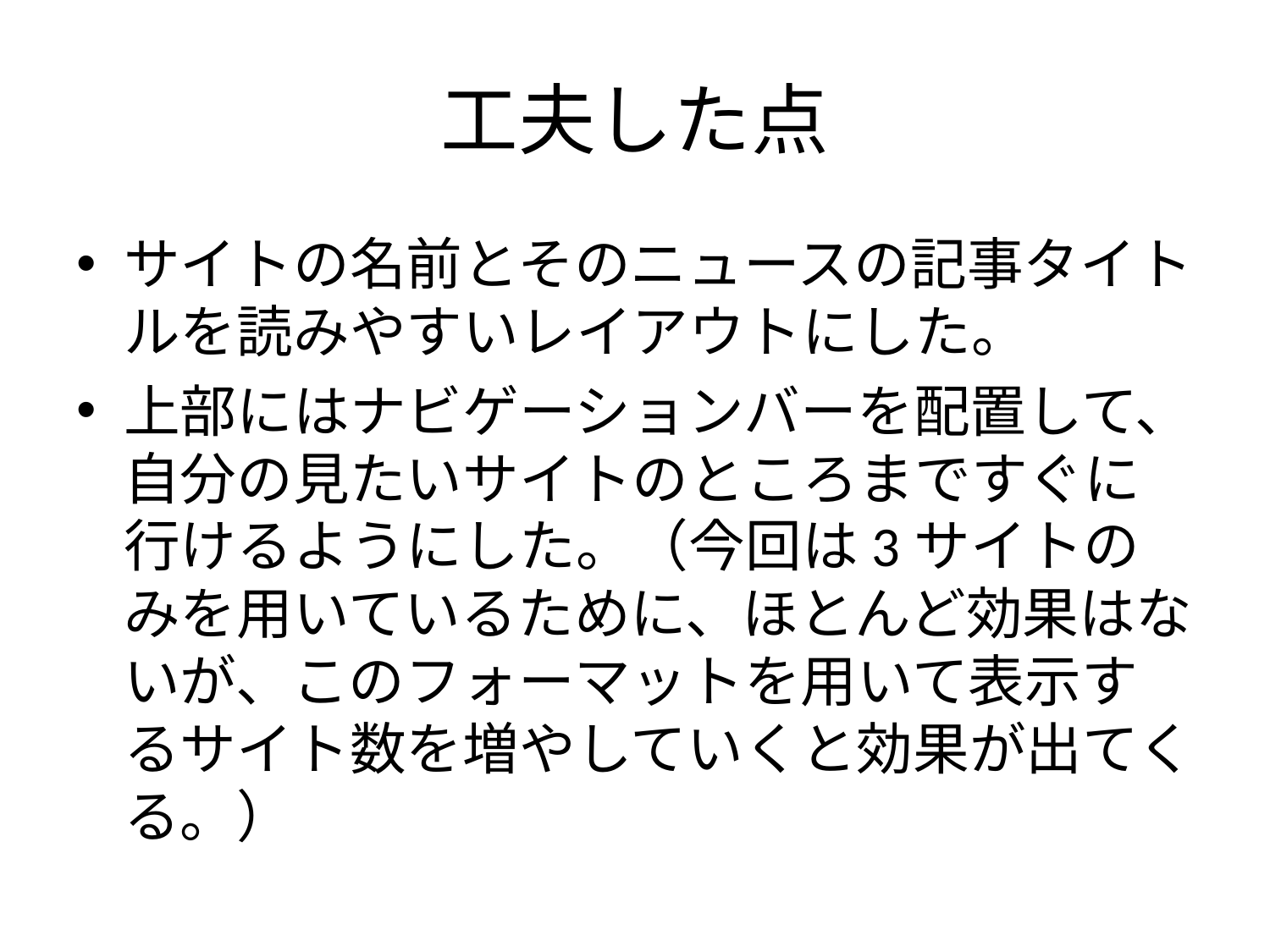

# 工夫した点
サイトの名前とそのニュースの記事タイトルを読みやすいレイアウトにした。
上部にはナビゲーションバーを配置して、自分の見たいサイトのところまですぐに行けるようにした。（今回は3サイトのみを用いているために、ほとんど効果はないが、このフォーマットを用いて表示するサイト数を増やしていくと効果が出てくる。）